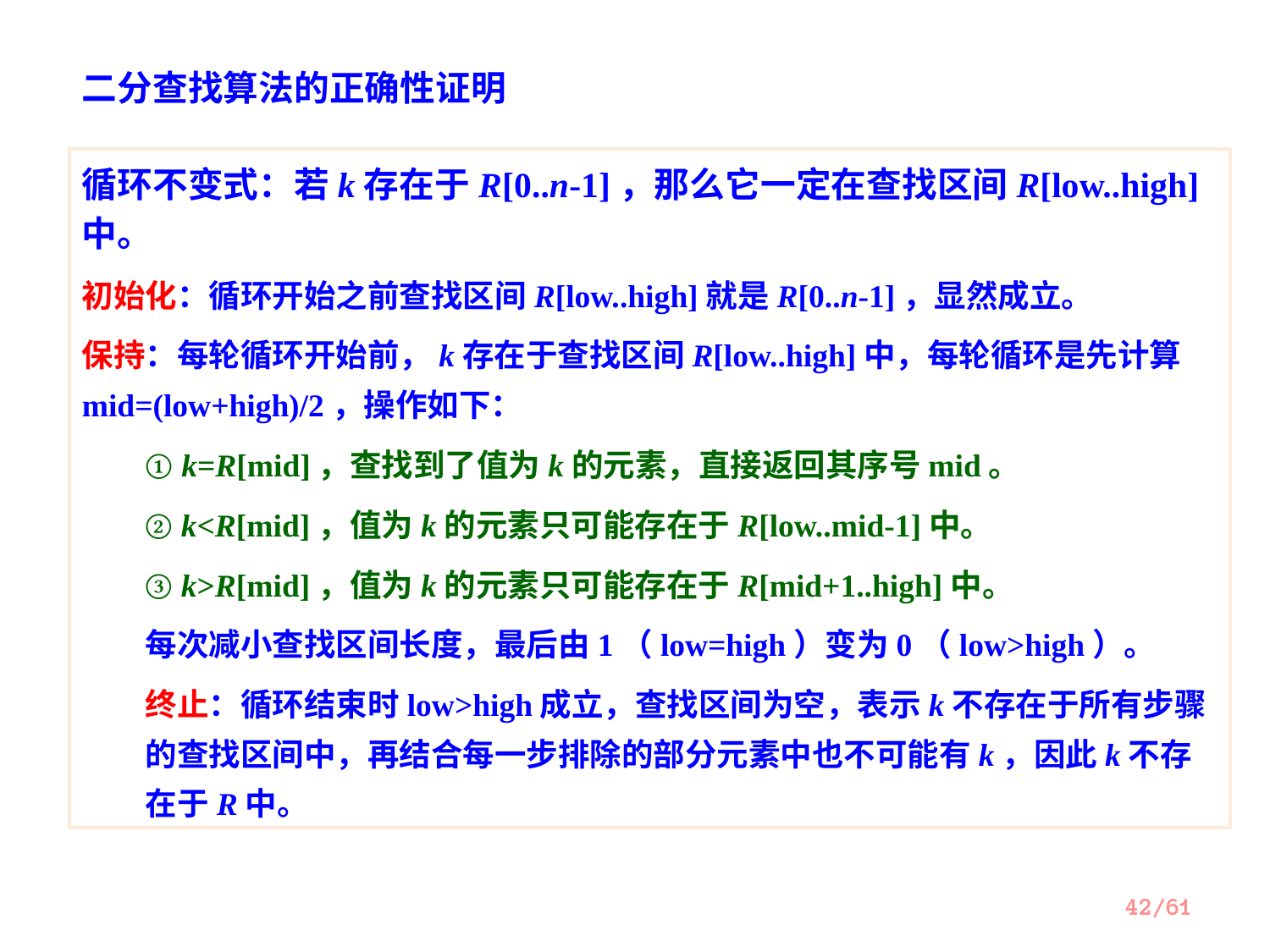

二分查找算法的正确性证明
循环不变式：若k存在于R[0..n-1]，那么它一定在查找区间R[low..high]中。
初始化：循环开始之前查找区间R[low..high]就是R[0..n-1]，显然成立。
保持：每轮循环开始前，k存在于查找区间R[low..high]中，每轮循环是先计算mid=(low+high)/2，操作如下：
① k=R[mid]，查找到了值为k的元素，直接返回其序号mid。
② k<R[mid]，值为k的元素只可能存在于R[low..mid-1]中。
③ k>R[mid]，值为k的元素只可能存在于R[mid+1..high]中。
每次减小查找区间长度，最后由1（low=high）变为0（low>high）。
终止：循环结束时low>high成立，查找区间为空，表示k不存在于所有步骤的查找区间中，再结合每一步排除的部分元素中也不可能有k，因此k不存在于R中。
42/61